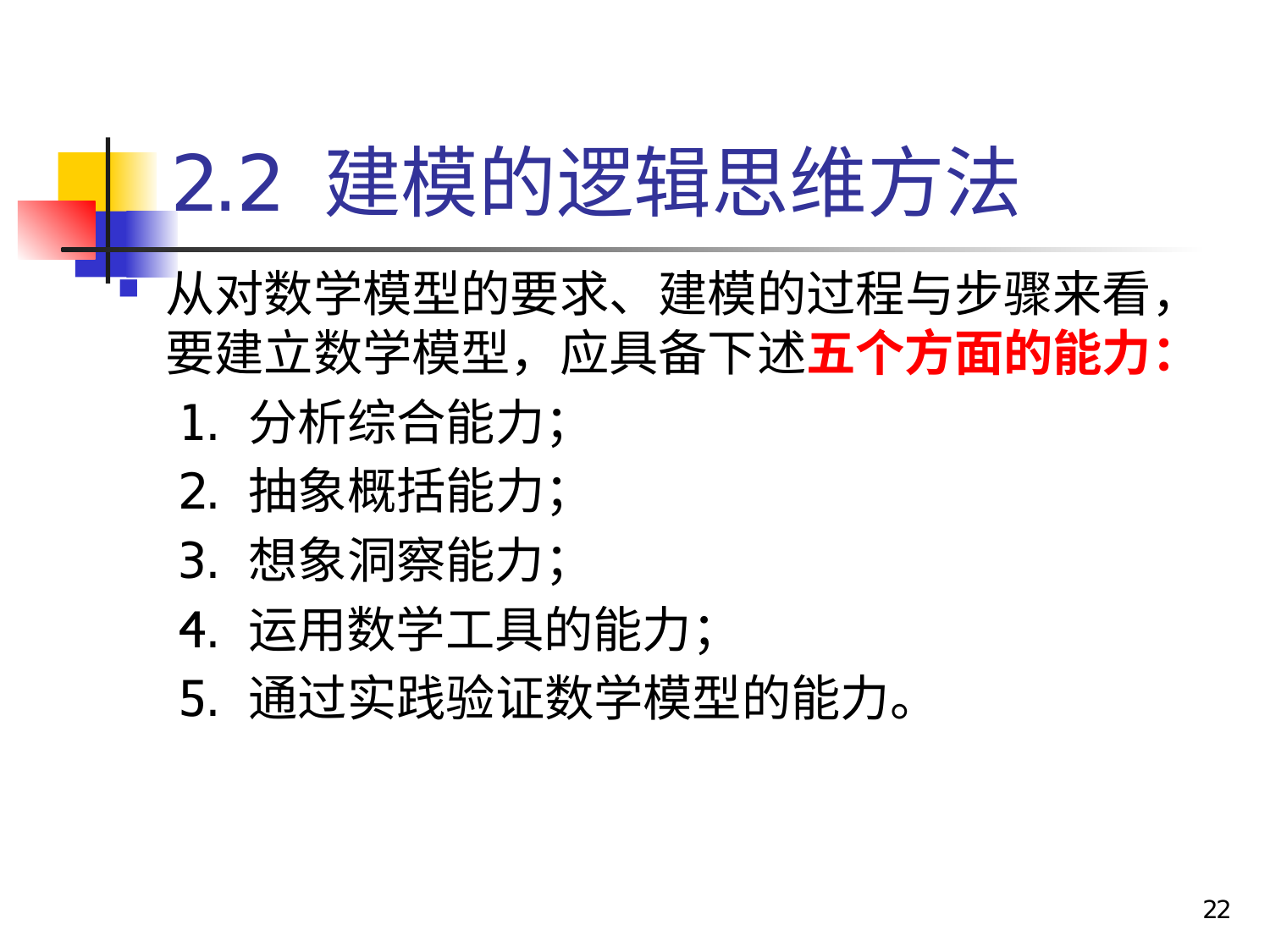

# 2.2 建模的逻辑思维方法
从对数学模型的要求、建模的过程与步骤来看，要建立数学模型，应具备下述五个方面的能力：
    1. 分析综合能力；
    2. 抽象概括能力；
    3. 想象洞察能力；
    4. 运用数学工具的能力；
    5. 通过实践验证数学模型的能力。

22